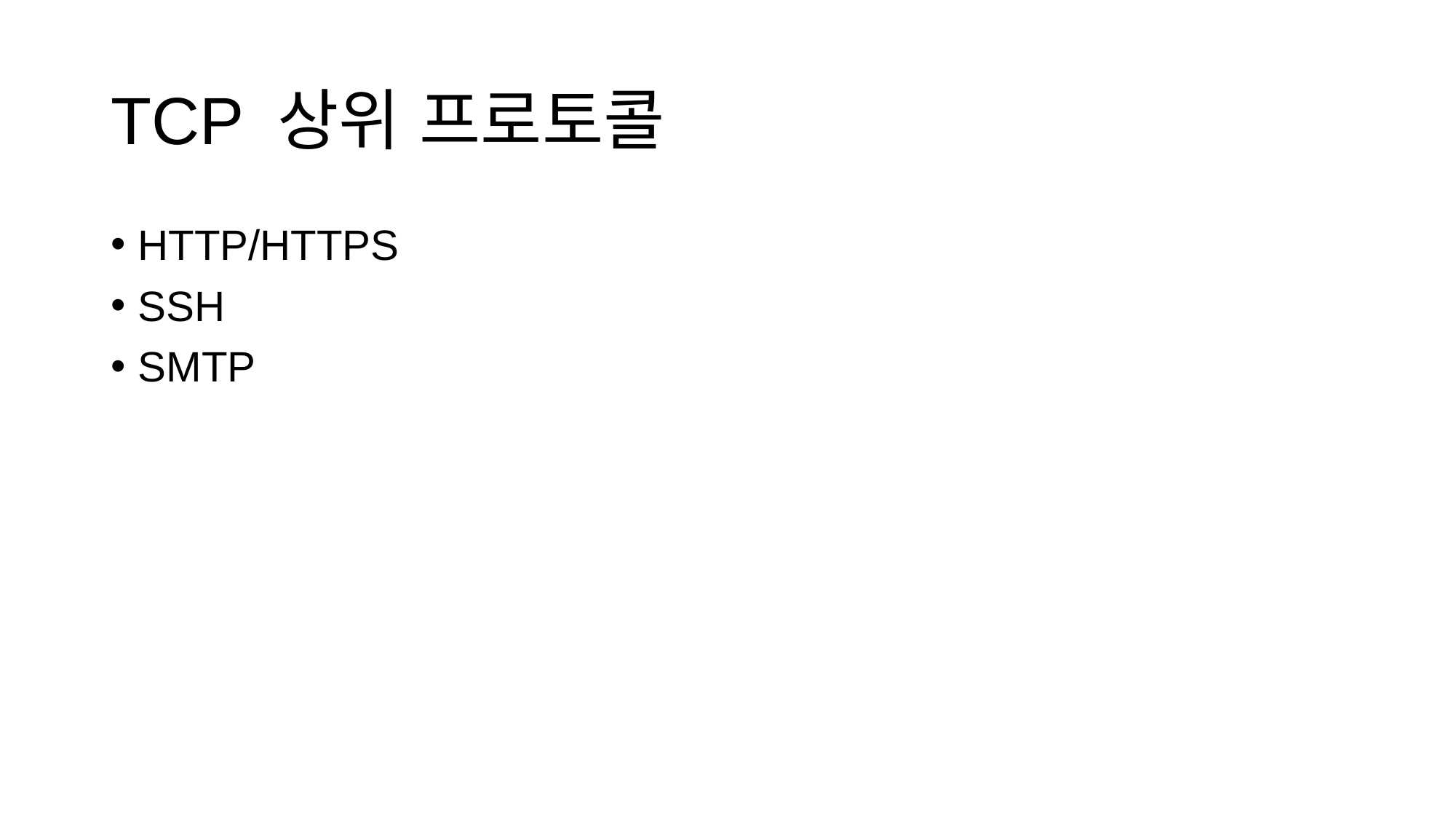

# TCP 상위 프로토콜
HTTP/HTTPS
SSH
SMTP